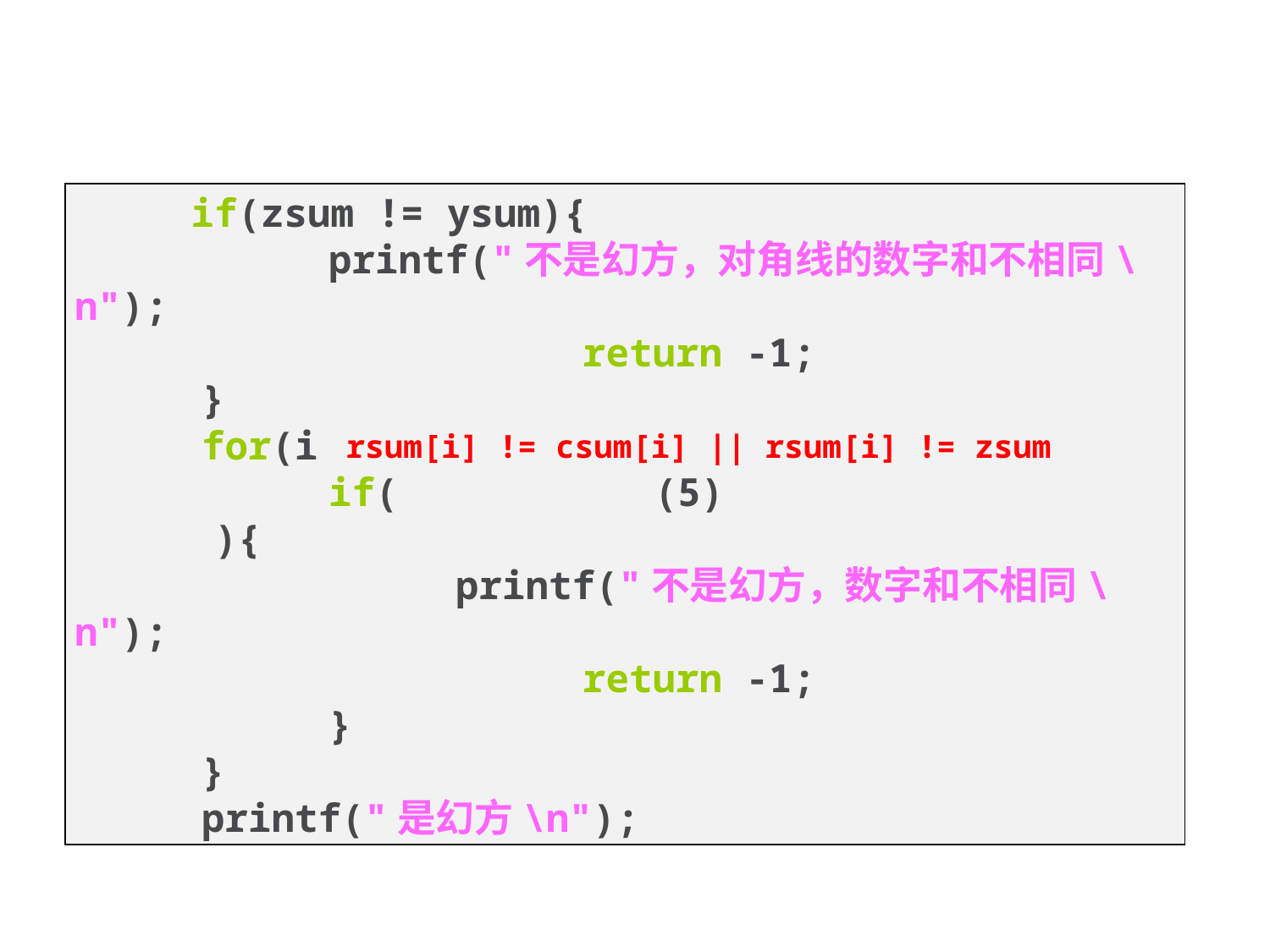

if(zsum != ysum){
		printf("不是幻方，对角线的数字和不相同\n");
				return -1;
	}
	for(i = 0; i < n; ++i){
		if(           (5)                          ){
			printf("不是幻方，数字和不相同\n");
				return -1;
		}
	}
	printf("是幻方\n");
rsum[i] != csum[i] || rsum[i] != zsum